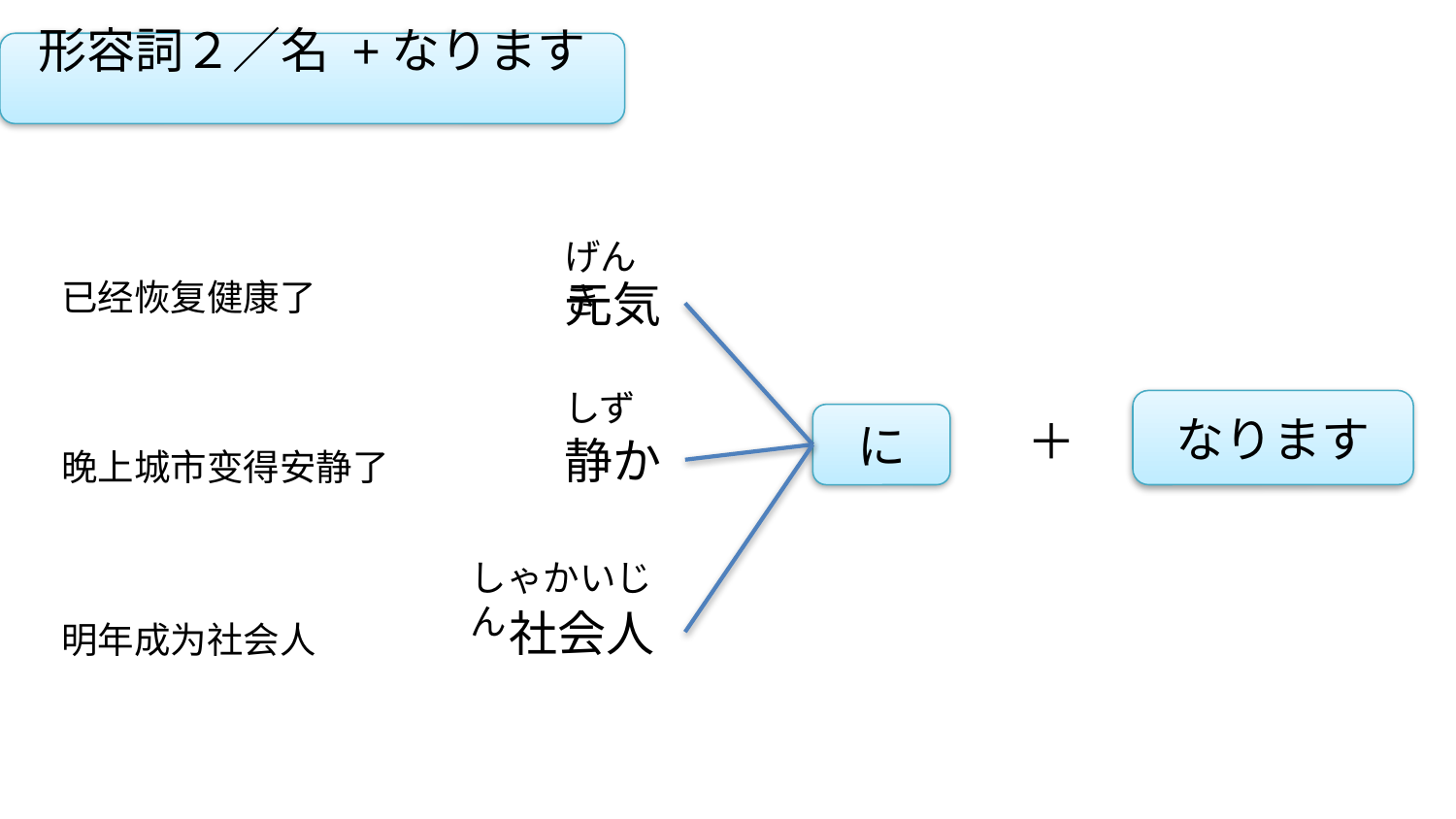

形容詞２／名 +なります
げんき
已经恢复健康了
元気
しず
なります
に
＋
静か
晚上城市变得安静了
しゃかいじん
社会人
明年成为社会人